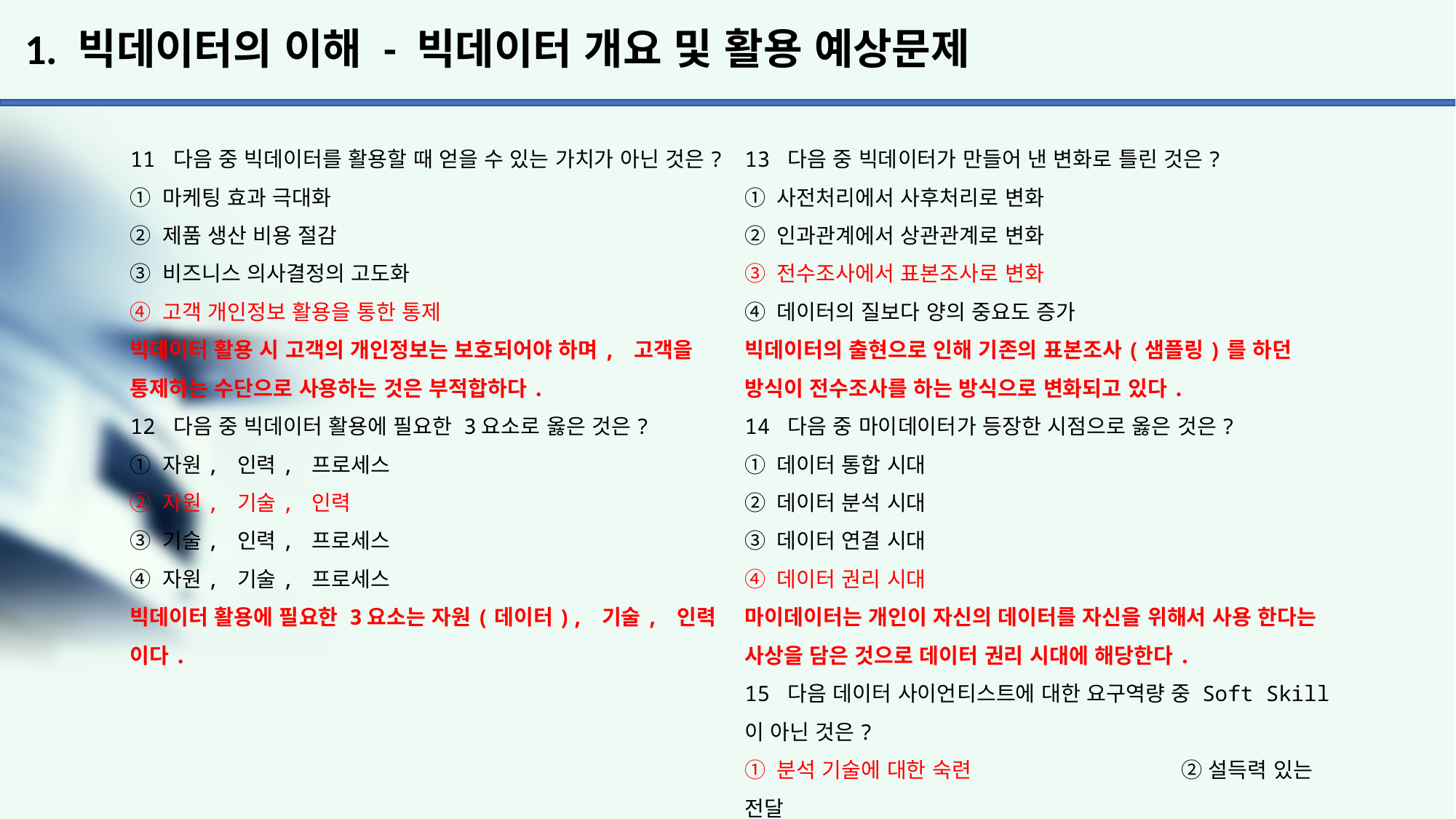

# 1. 빅데이터의 이해 - 빅데이터 개요 및 활용 예상문제
11 다음 중 빅데이터를 활용할 때 얻을 수 있는 가치가 아닌 것은?
① 마케팅 효과 극대화
② 제품 생산 비용 절감
③ 비즈니스 의사결정의 고도화
④ 고객 개인정보 활용을 통한 통제
빅데이터 활용 시 고객의 개인정보는 보호되어야 하며, 고객을 통제하는 수단으로 사용하는 것은 부적합하다.
12 다음 중 빅데이터 활용에 필요한 3요소로 옳은 것은?
① 자원, 인력, 프로세스
② 자원, 기술, 인력
③ 기술, 인력, 프로세스
④ 자원, 기술, 프로세스
빅데이터 활용에 필요한 3요소는 자원(데이터), 기술, 인력
이다.
13 다음 중 빅데이터가 만들어 낸 변화로 틀린 것은?
① 사전처리에서 사후처리로 변화
② 인과관계에서 상관관계로 변화
③ 전수조사에서 표본조사로 변화
④ 데이터의 질보다 양의 중요도 증가
빅데이터의 출현으로 인해 기존의 표본조사(샘플링)를 하던
방식이 전수조사를 하는 방식으로 변화되고 있다.
14 다음 중 마이데이터가 등장한 시점으로 옳은 것은?
① 데이터 통합 시대
② 데이터 분석 시대
③ 데이터 연결 시대
④ 데이터 권리 시대
마이데이터는 개인이 자신의 데이터를 자신을 위해서 사용 한다는 사상을 담은 것으로 데이터 권리 시대에 해당한다.
15 다음 데이터 사이언티스트에 대한 요구역량 중 Soft Skill이 아닌 것은?
① 분석 기술에 대한 숙련 		② 설득력 있는 전달
③ 통찰력 있는 분석 			④ 다분야 간 협력
빅데이터에 대한 이론적 지식과 분석 기술에 대한 숙련은
Hard Skill에 해당한다.